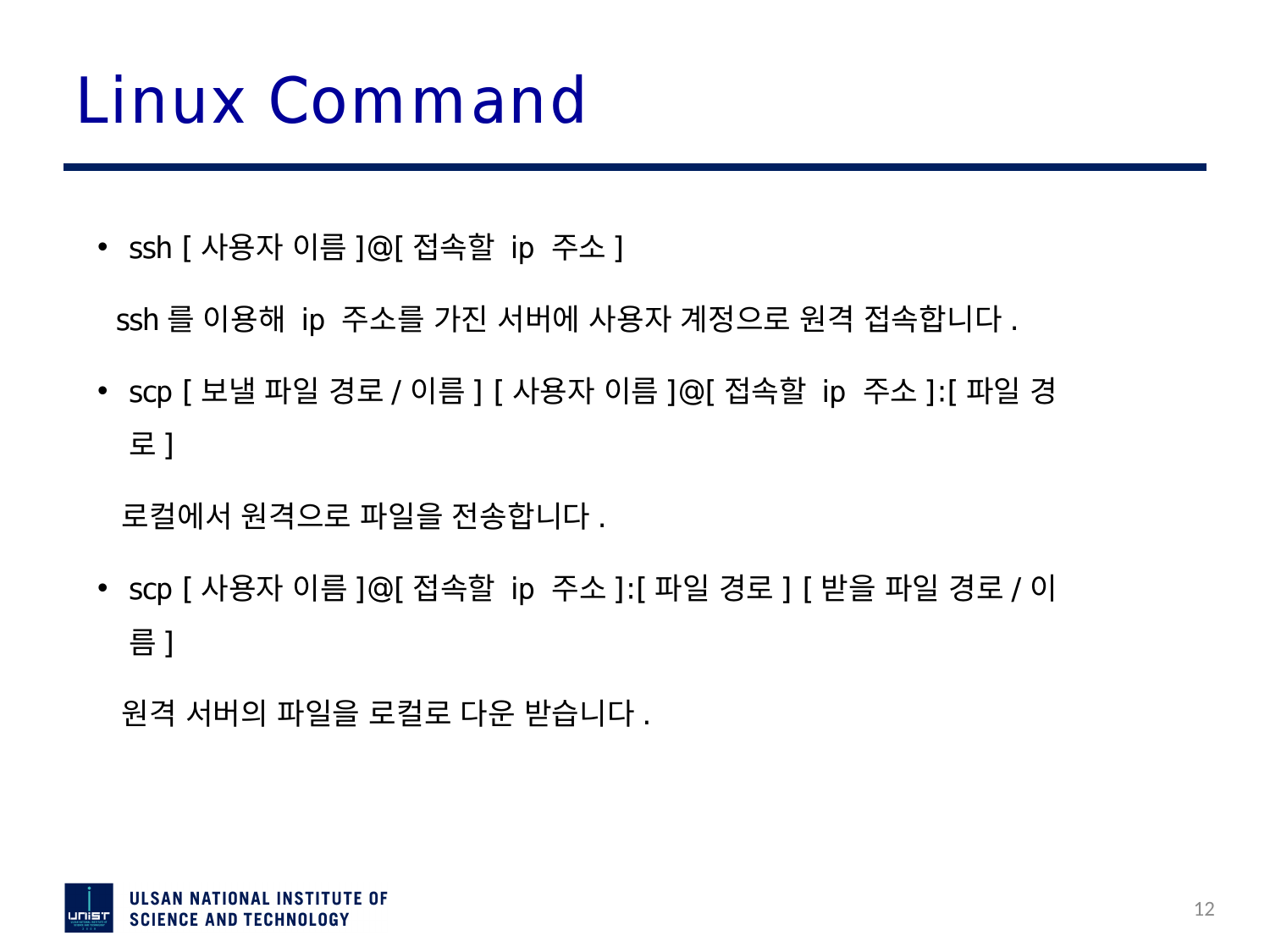

# Linux Command
ssh [사용자 이름]@[접속할 ip 주소]
  ssh를 이용해 ip 주소를 가진 서버에 사용자 계정으로 원격 접속합니다.
scp [보낼 파일 경로/이름] [사용자 이름]@[접속할 ip 주소]:[파일 경로]
  로컬에서 원격으로 파일을 전송합니다.
scp [사용자 이름]@[접속할 ip 주소]:[파일 경로] [받을 파일 경로/이름]
  원격 서버의 파일을 로컬로 다운 받습니다.